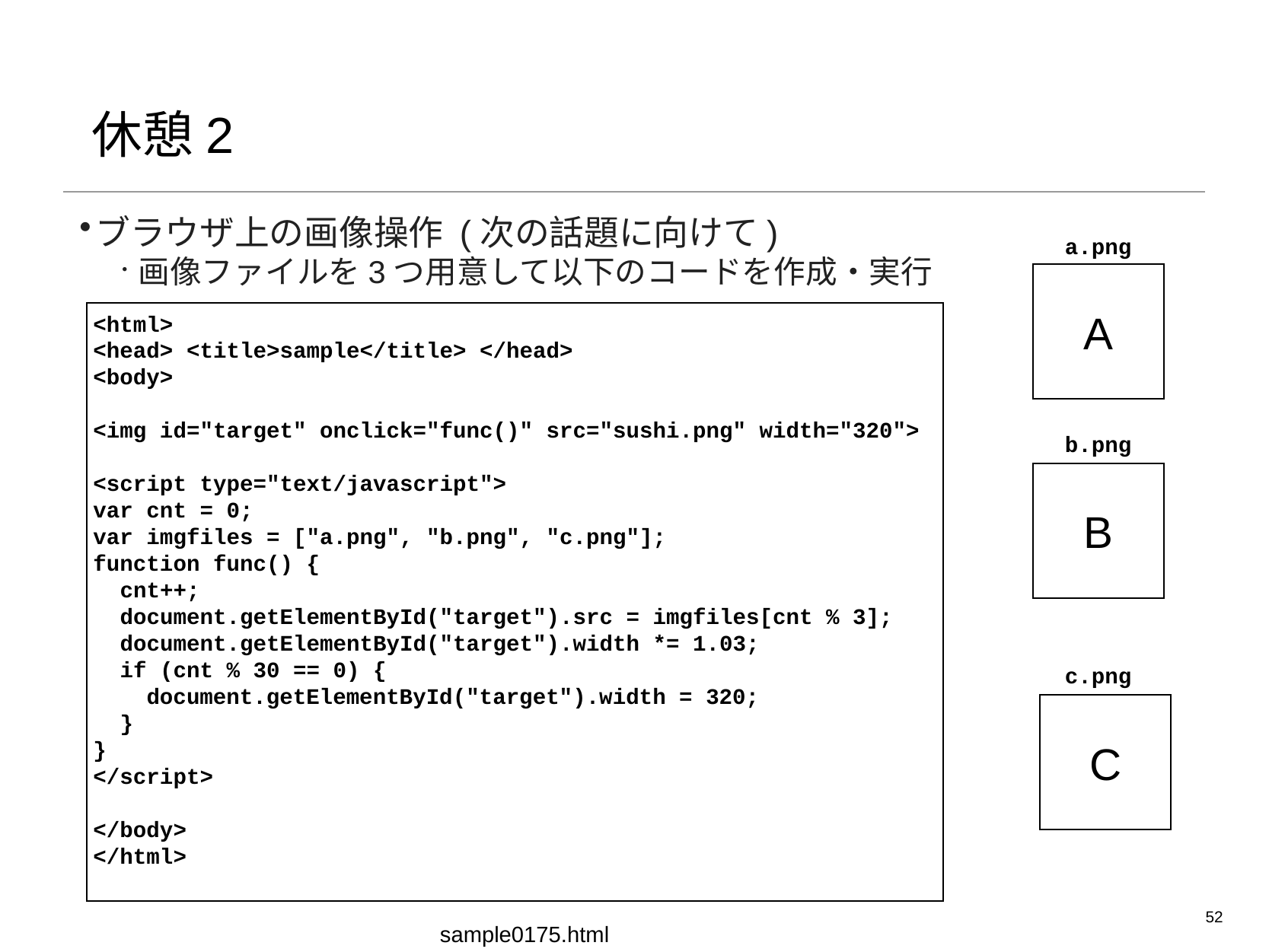

# 休憩2
ブラウザ上の画像操作 (次の話題に向けて)
画像ファイルを3つ用意して以下のコードを作成・実行
a.png
A
<html>
<head> <title>sample</title> </head>
<body>

<img id="target" onclick="func()" src="sushi.png" width="320">

<script type="text/javascript">
var cnt = 0;
var imgfiles = ["a.png", "b.png", "c.png"];
function func() {
  cnt++;
  document.getElementById("target").src = imgfiles[cnt % 3];
  document.getElementById("target").width *= 1.03;
  if (cnt % 30 == 0) {
    document.getElementById("target").width = 320;
  }
}
</script>

</body>
</html>

b.png
B
c.png
C
52
sample0175.html